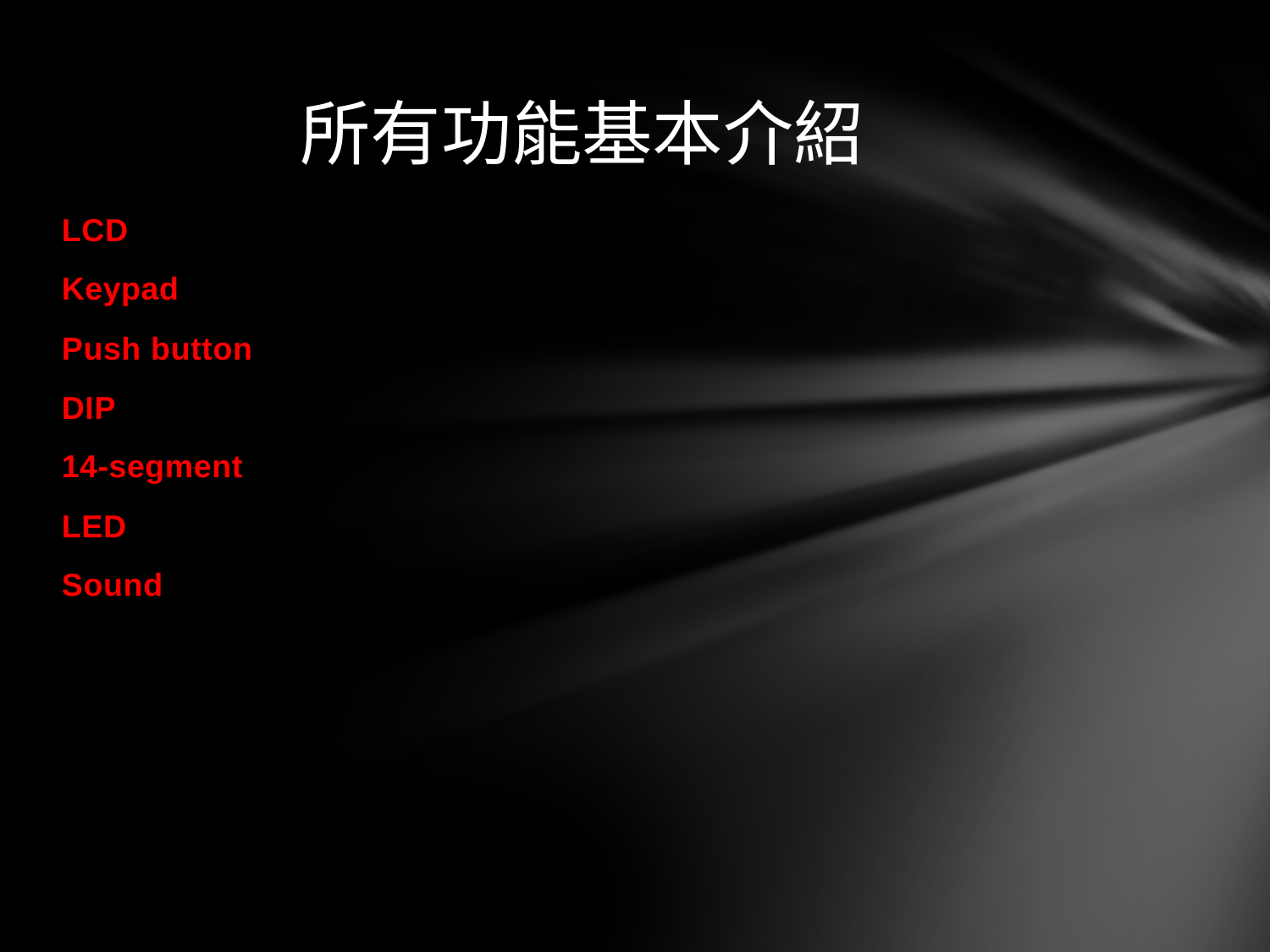

# 所有功能基本介紹
LCD
Keypad
Push button
DIP
14-segment
LED
Sound